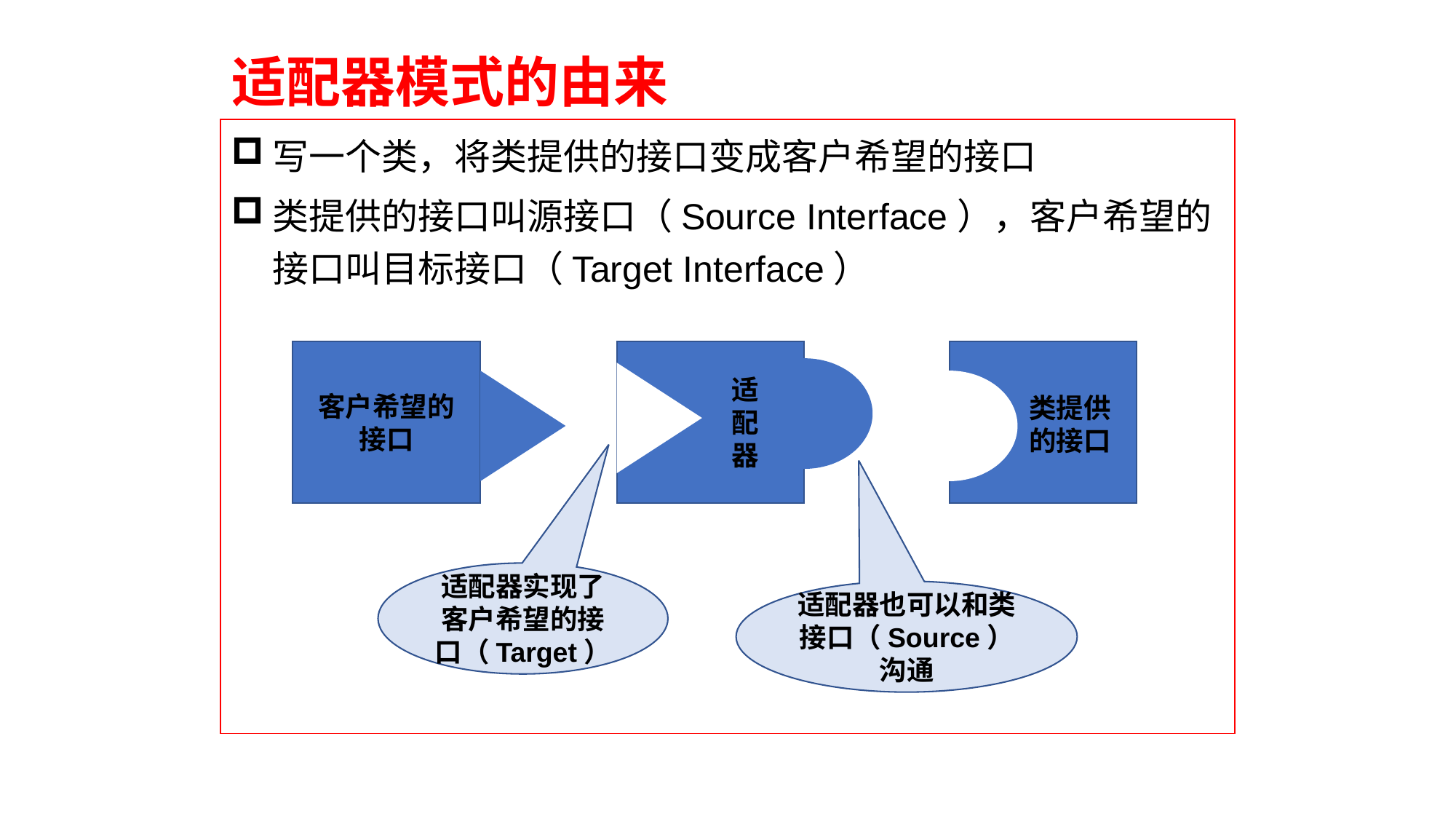

适配器模式的由来
写一个类，将类提供的接口变成客户希望的接口
类提供的接口叫源接口（Source Interface），客户希望的接口叫目标接口（Target Interface）
客户希望的
接口

适
配
器

类提供
的接口
适配器实现了客户希望的接口（Target）
适配器也可以和类接口（Source）沟通
170